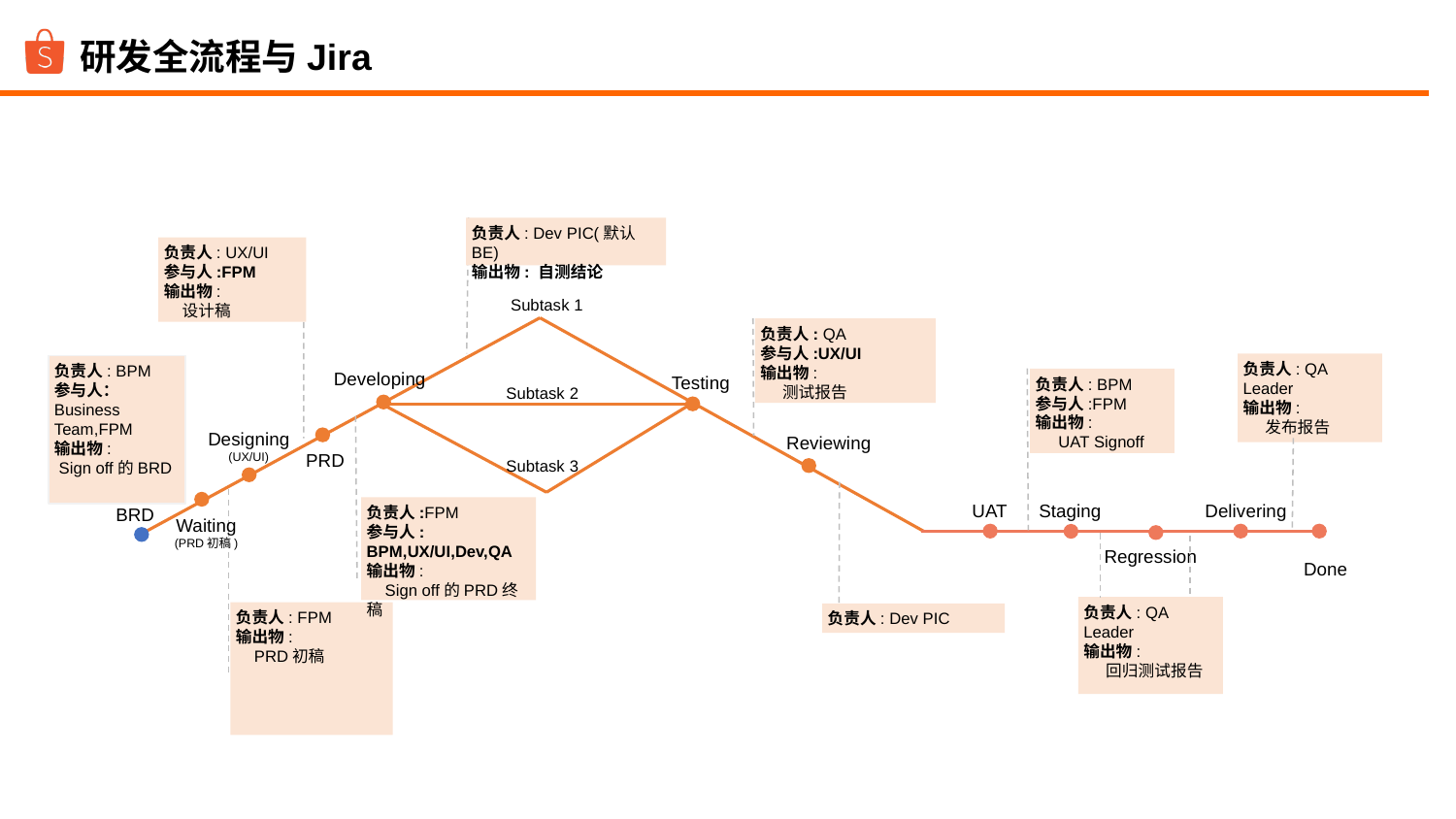

研发全流程与Jira
负责人: Dev PIC(默认BE)
输出物: 自测结论
负责人: UX/UI
参与人:FPM
输出物:
    设计稿
Subtask 1
负责人: QA
参与人:UX/UI
输出物:
     测试报告
负责人: QA Leader
输出物:
     发布报告
负责人: BPM
参与人：Business Team,FPM
输出物:
 Sign off的BRD
Developing
Testing
负责人: BPM
参与人:FPM
输出物:
     UAT Signoff

Subtask 2

负责人:FPM
参与人:
BPM,UX/UI,Dev,QA
输出物:
    Sign off的PRD终稿
Designing
(UX/UI)
Reviewing

PRD
Subtask 3

负责人: FPM
输出物:
    PRD初稿

UAT
Staging
Delivering
BRD
Waiting
(PRD初稿)

Regression
Done
负责人: QA Leader
输出物:
     回归测试报告
负责人: Dev PIC